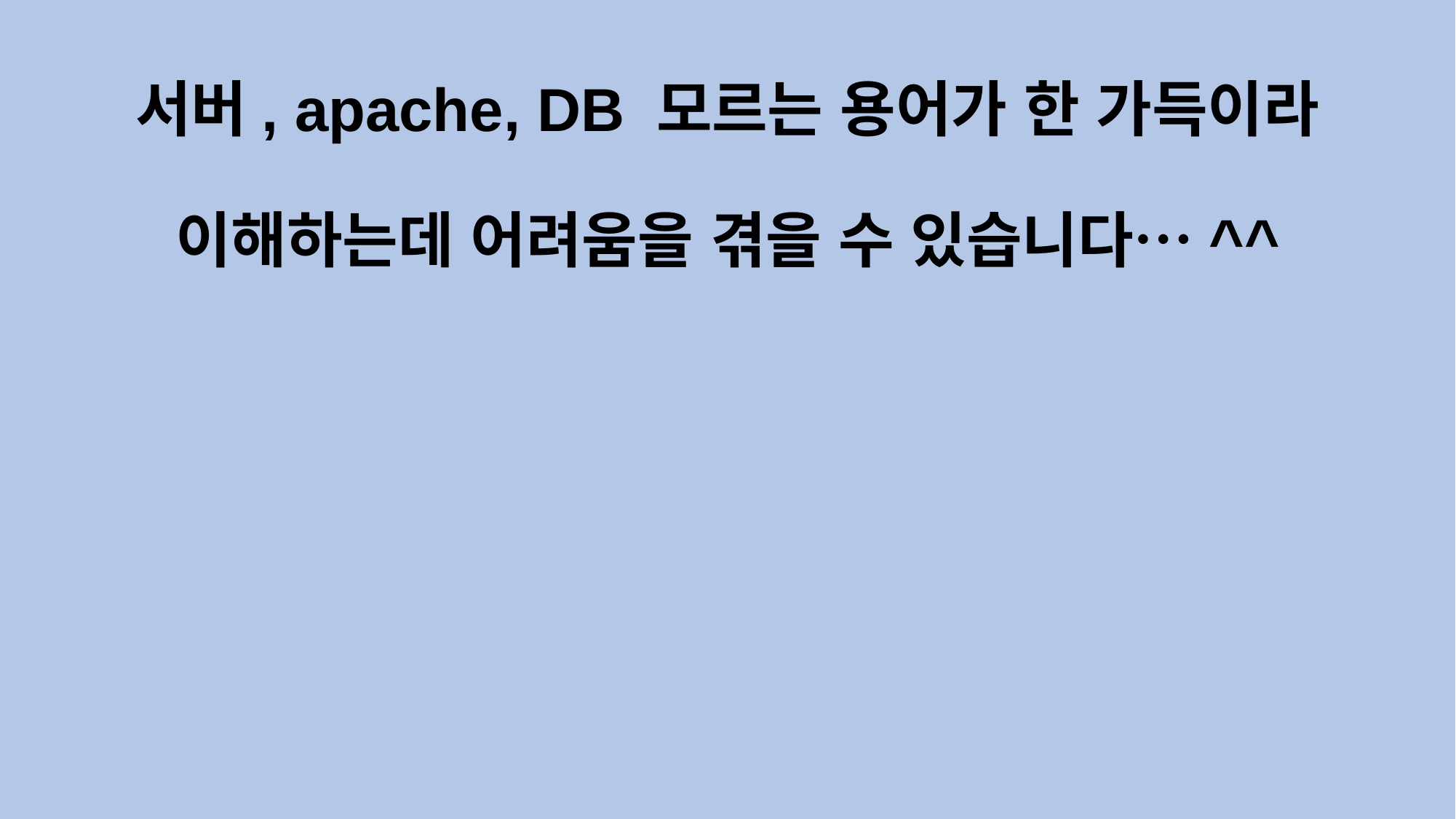

# 서버, apache, DB 모르는 용어가 한 가득이라 이해하는데 어려움을 겪을 수 있습니다…^^